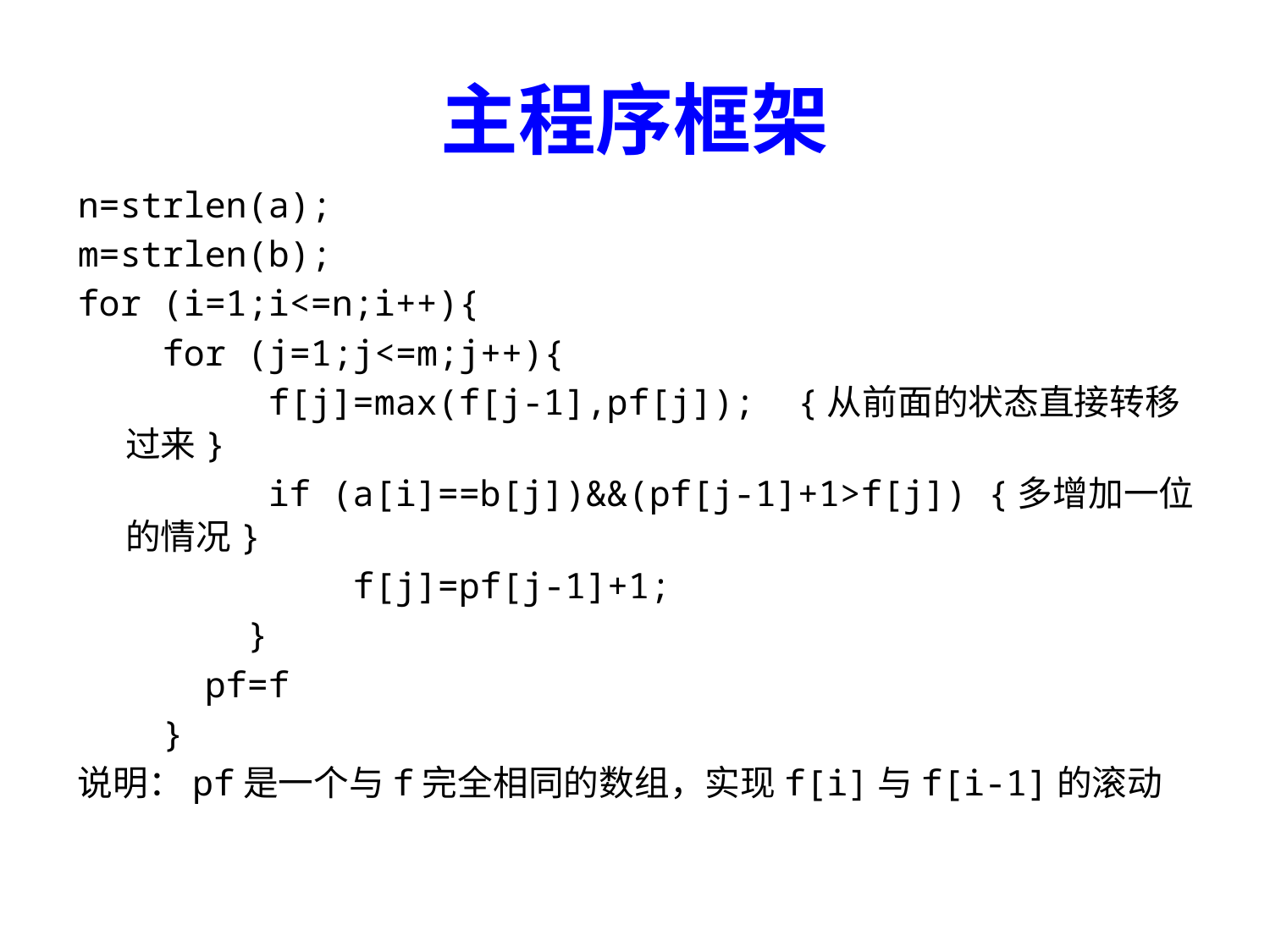

# 主程序框架
n=strlen(a);
m=strlen(b);
for (i=1;i<=n;i++){
    for (j=1;j<=m;j++){
         f[j]=max(f[j-1],pf[j]);  {从前面的状态直接转移过来}
         if (a[i]==b[j])&&(pf[j-1]+1>f[j]) {多增加一位的情况}
             f[j]=pf[j-1]+1;
        }
      pf=f
    }
说明：pf是一个与f完全相同的数组，实现f[i]与f[i-1]的滚动